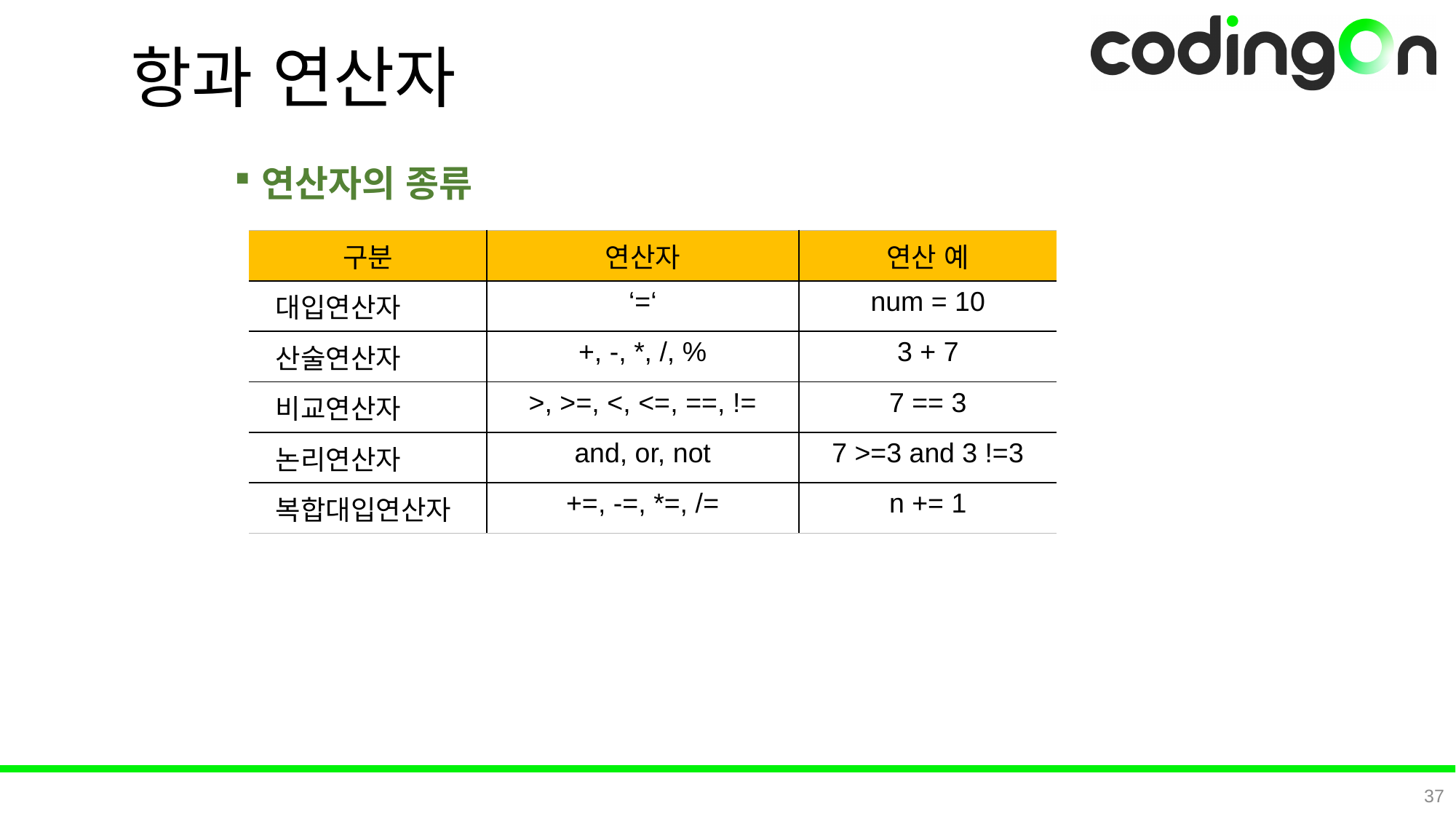

# 항과 연산자
연산자의 종류

| 구분 | 연산자 | 연산 예 |
| --- | --- | --- |
| 대입연산자 | ‘=‘ | num = 10 |
| 산술연산자 | +, -, \*, /, % | 3 + 7 |
| 비교연산자 | >, >=, <, <=, ==, != | 7 == 3 |
| 논리연산자 | and, or, not | 7 >=3 and 3 !=3 |
| 복합대입연산자 | +=, -=, \*=, /= | n += 1 |
37